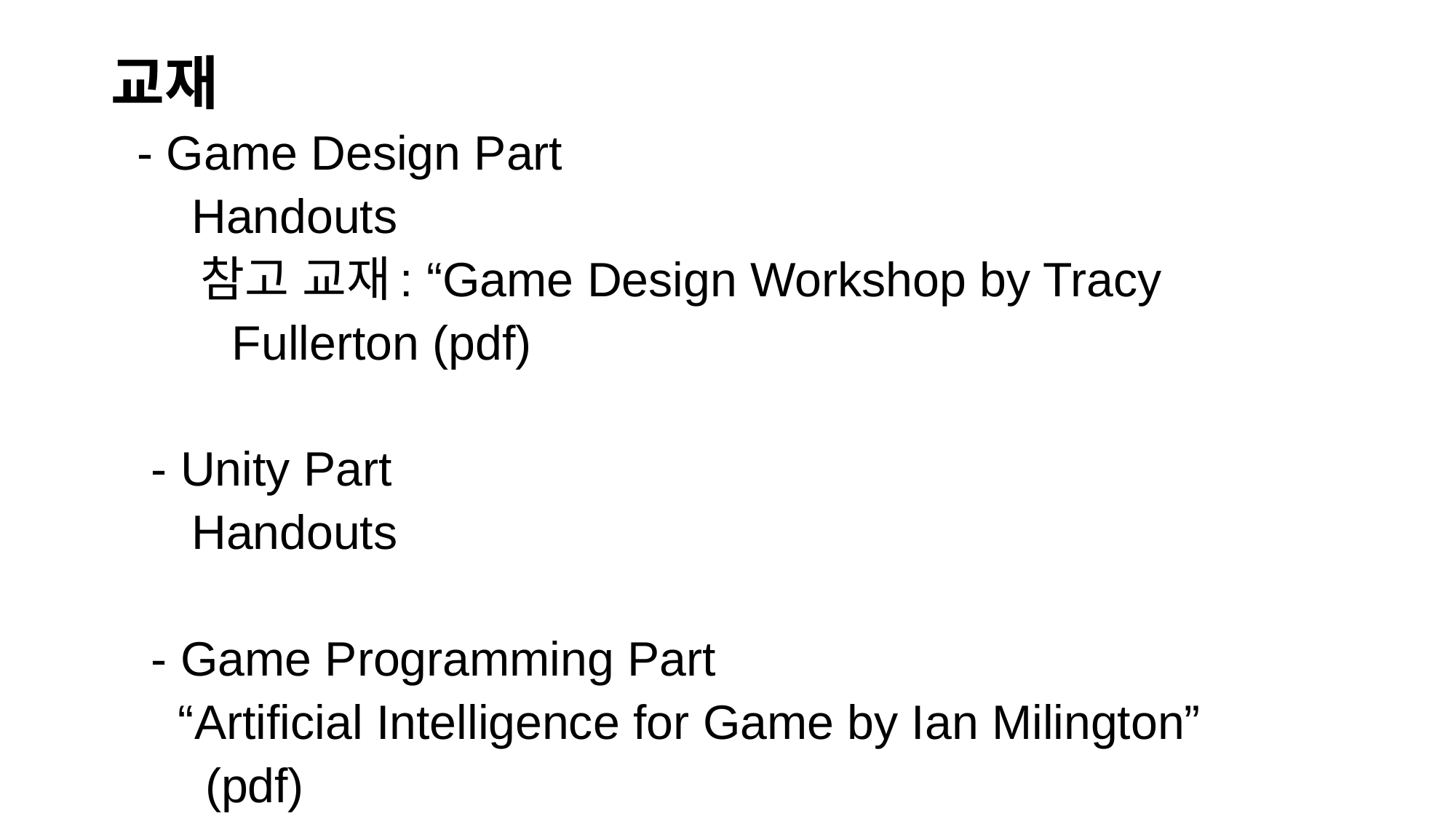

교재
   - Game Design Part
      Handouts
      참고 교재: “Game Design Workshop by Tracy
         Fullerton (pdf)

   - Unity Part
      Handouts

   - Game Programming Part
     “Artificial Intelligence for Game by Ian Milington”
       (pdf)